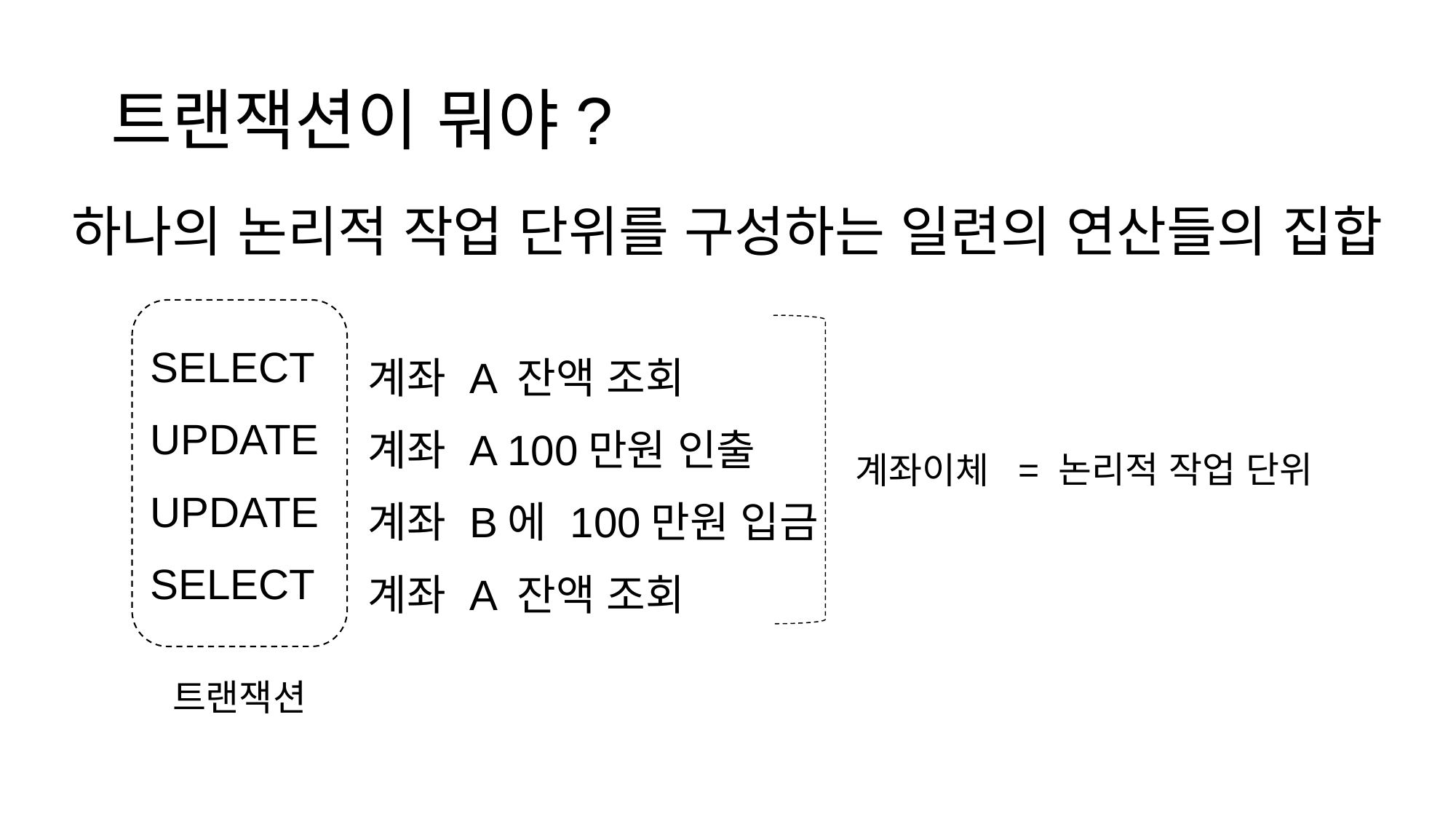

# 트랜잭션이 뭐야?
하나의 논리적 작업 단위를 구성하는 일련의 연산들의 집합

| SELECT | 계좌 A 잔액 조회 |
| --- | --- |
| UPDATE | 계좌 A 100만원 인출 |
| UPDATE | 계좌 B에 100만원 입금 |
| SELECT | 계좌 A 잔액 조회 |
|  |  |
= 논리적 작업 단위
계좌이체
트랜잭션